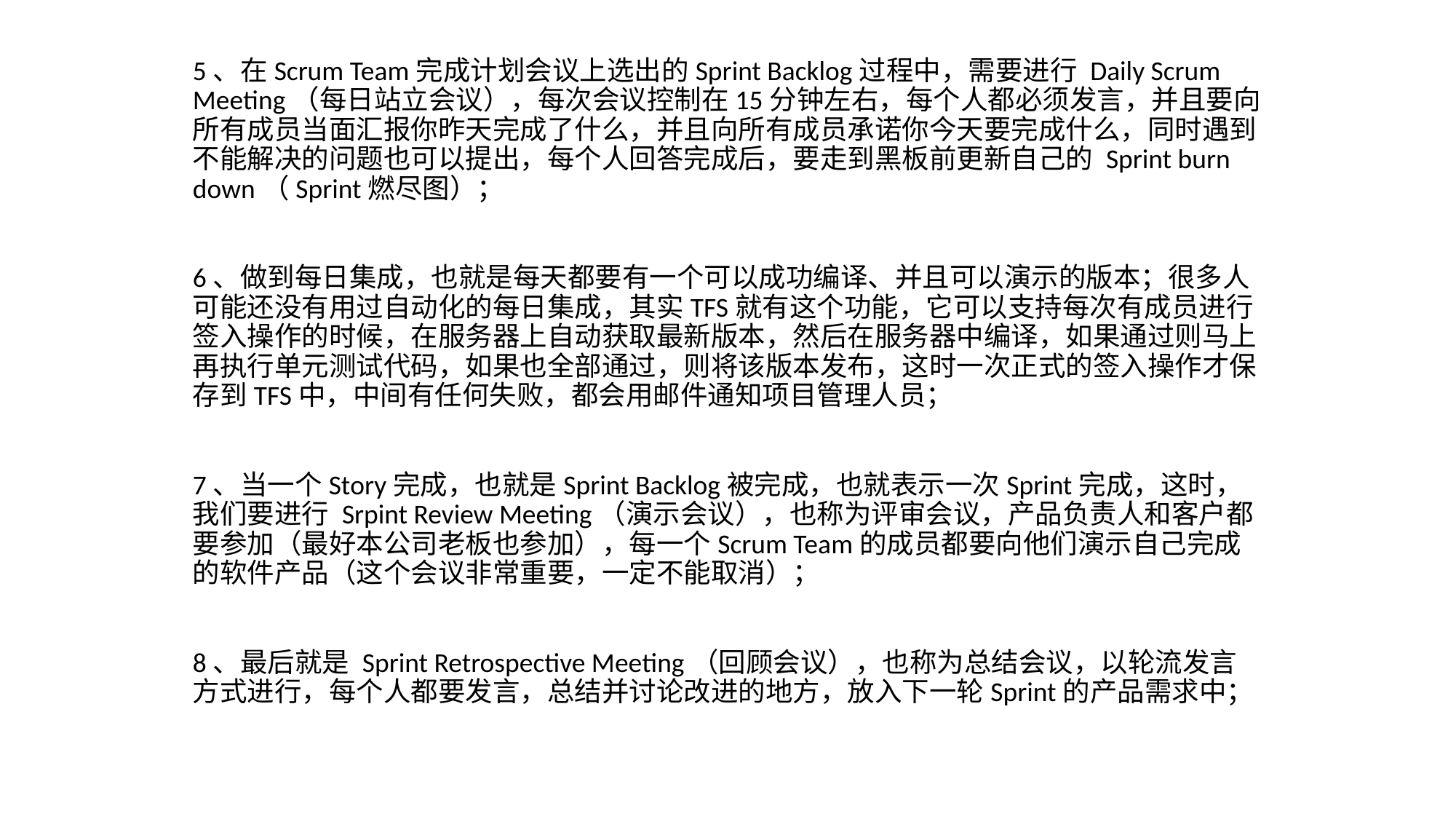

5、在Scrum Team完成计划会议上选出的Sprint Backlog过程中，需要进行 Daily Scrum Meeting（每日站立会议），每次会议控制在15分钟左右，每个人都必须发言，并且要向所有成员当面汇报你昨天完成了什么，并且向所有成员承诺你今天要完成什么，同时遇到不能解决的问题也可以提出，每个人回答完成后，要走到黑板前更新自己的 Sprint burn down（Sprint燃尽图）；

6、做到每日集成，也就是每天都要有一个可以成功编译、并且可以演示的版本；很多人可能还没有用过自动化的每日集成，其实TFS就有这个功能，它可以支持每次有成员进行签入操作的时候，在服务器上自动获取最新版本，然后在服务器中编译，如果通过则马上再执行单元测试代码，如果也全部通过，则将该版本发布，这时一次正式的签入操作才保存到TFS中，中间有任何失败，都会用邮件通知项目管理人员；

7、当一个Story完成，也就是Sprint Backlog被完成，也就表示一次Sprint完成，这时，我们要进行 Srpint Review Meeting（演示会议），也称为评审会议，产品负责人和客户都要参加（最好本公司老板也参加），每一个Scrum Team的成员都要向他们演示自己完成的软件产品（这个会议非常重要，一定不能取消）；

8、最后就是 Sprint Retrospective Meeting（回顾会议），也称为总结会议，以轮流发言方式进行，每个人都要发言，总结并讨论改进的地方，放入下一轮Sprint的产品需求中；